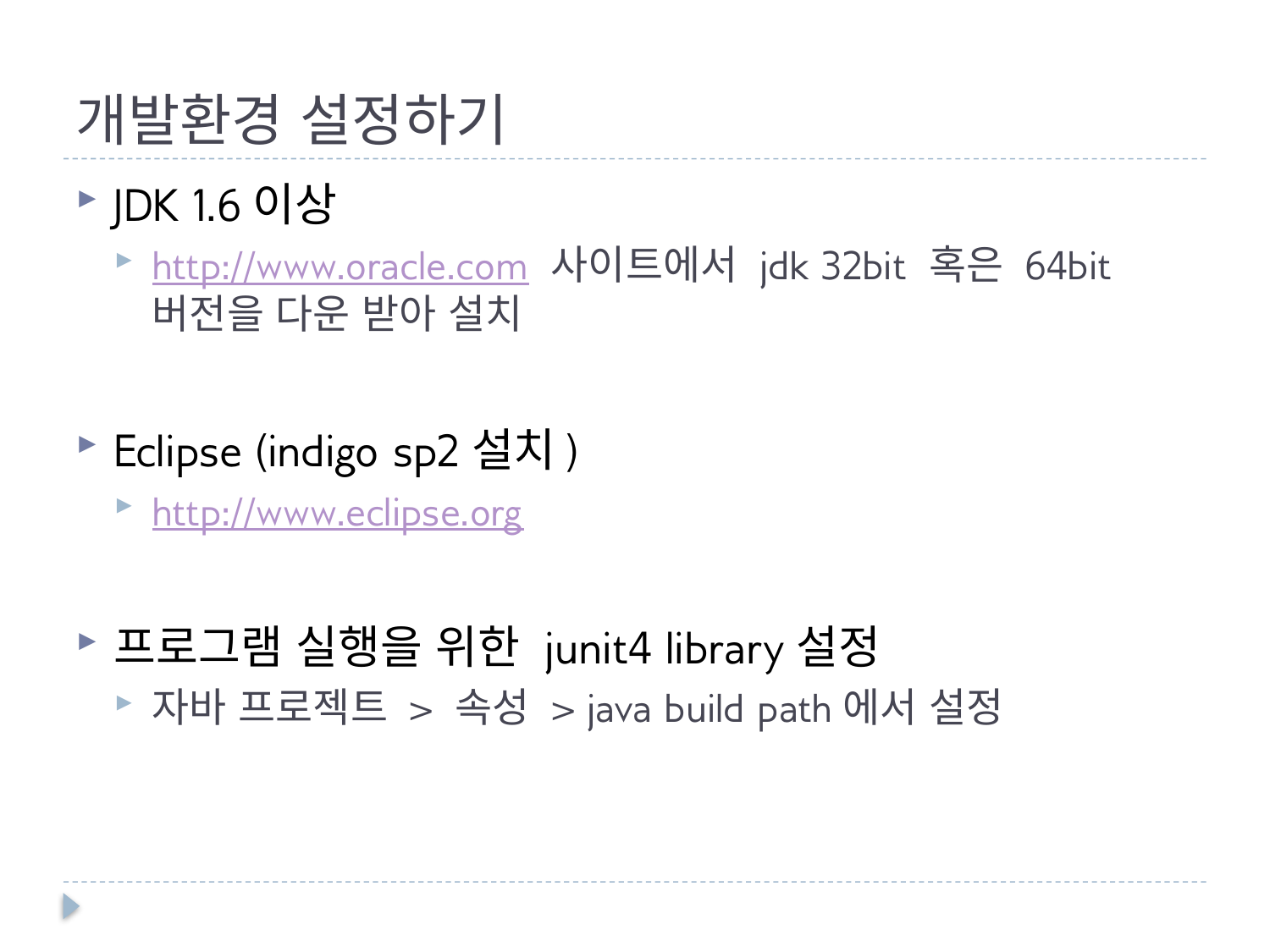

# 개발환경 설정하기
JDK 1.6이상
http://www.oracle.com 사이트에서 jdk 32bit 혹은 64bit 버전을 다운 받아 설치

Eclipse (indigo sp2설치)
http://www.eclipse.org

프로그램 실행을 위한 junit4 library설정
자바 프로젝트 > 속성 > java build path에서 설정